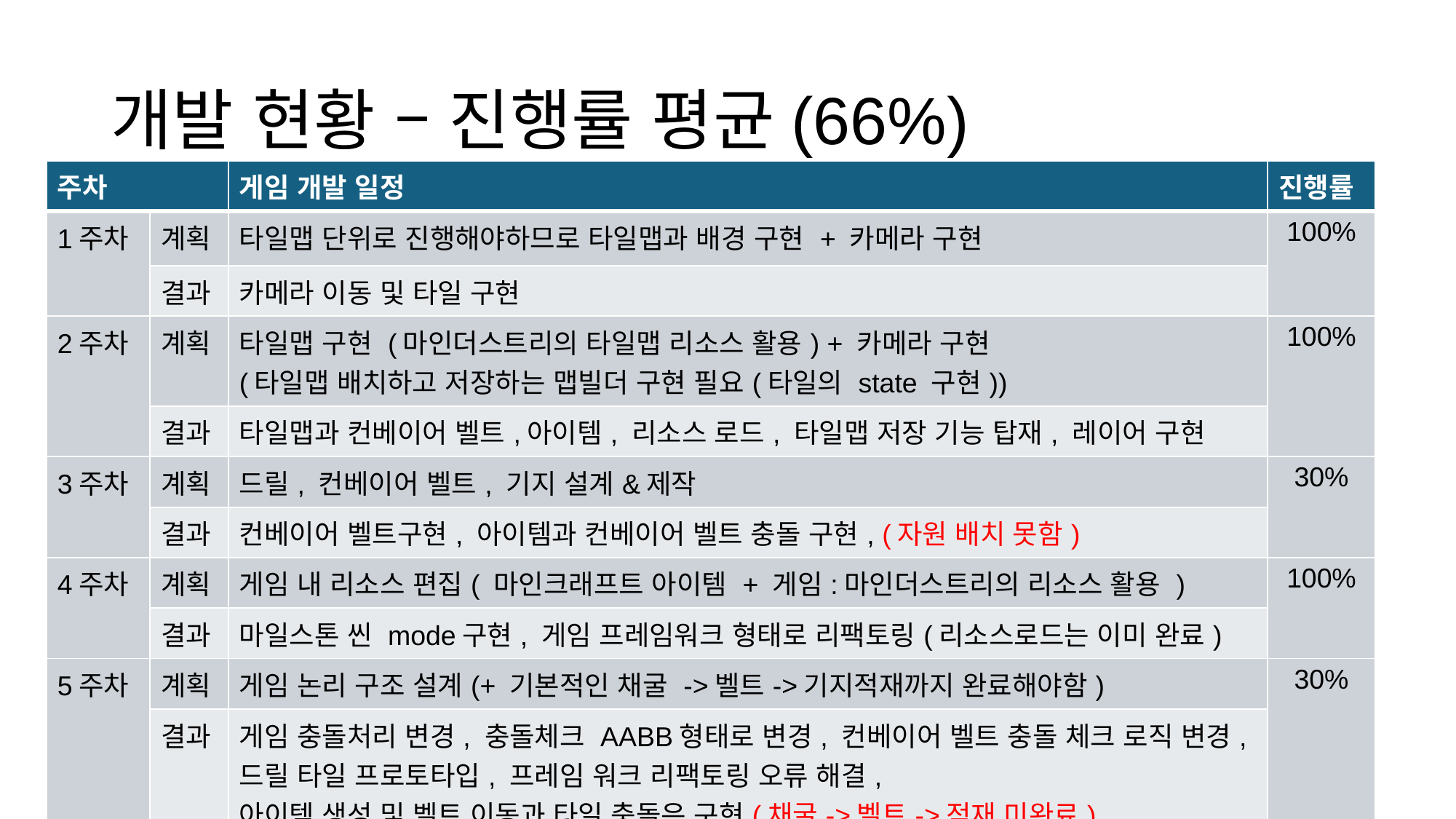

# 개발 현황 – 진행률 평균(66%)
| 주차 |  | 게임 개발 일정 | 진행률 |
| --- | --- | --- | --- |
| 1주차 | 계획 | 타일맵 단위로 진행해야하므로 타일맵과 배경 구현 + 카메라 구현 | 100% |
|  | 결과 | 카메라 이동 및 타일 구현 |  |
| 2주차 | 계획 | 타일맵 구현 (마인더스트리의 타일맵 리소스 활용) + 카메라 구현 (타일맵 배치하고 저장하는 맵빌더 구현 필요(타일의 state 구현)) | 100% |
|  | 결과 | 타일맵과 컨베이어 벨트,아이템, 리소스 로드, 타일맵 저장 기능 탑재, 레이어 구현 |  |
| 3주차 | 계획 | 드릴, 컨베이어 벨트, 기지 설계&제작 | 30% |
|  | 결과 | 컨베이어 벨트구현, 아이템과 컨베이어 벨트 충돌 구현, (자원 배치 못함) |  |
| 4주차 | 계획 | 게임 내 리소스 편집( 마인크래프트 아이템 + 게임:마인더스트리의 리소스 활용 ) | 100% |
|  | 결과 | 마일스톤 씬 mode구현, 게임 프레임워크 형태로 리팩토링(리소스로드는 이미 완료) |  |
| 5주차 | 계획 | 게임 논리 구조 설계(+ 기본적인 채굴 ->벨트->기지적재까지 완료해야함) | 30% |
|  | 결과 | 게임 충돌처리 변경, 충돌체크 AABB형태로 변경, 컨베이어 벨트 충돌 체크 로직 변경, 드릴 타일 프로토타입, 프레임 워크 리팩토링 오류 해결, 아이템 생성 및 벨트 이동과 타일 충돌은 구현(채굴->벨트->적재 미완료) |  |